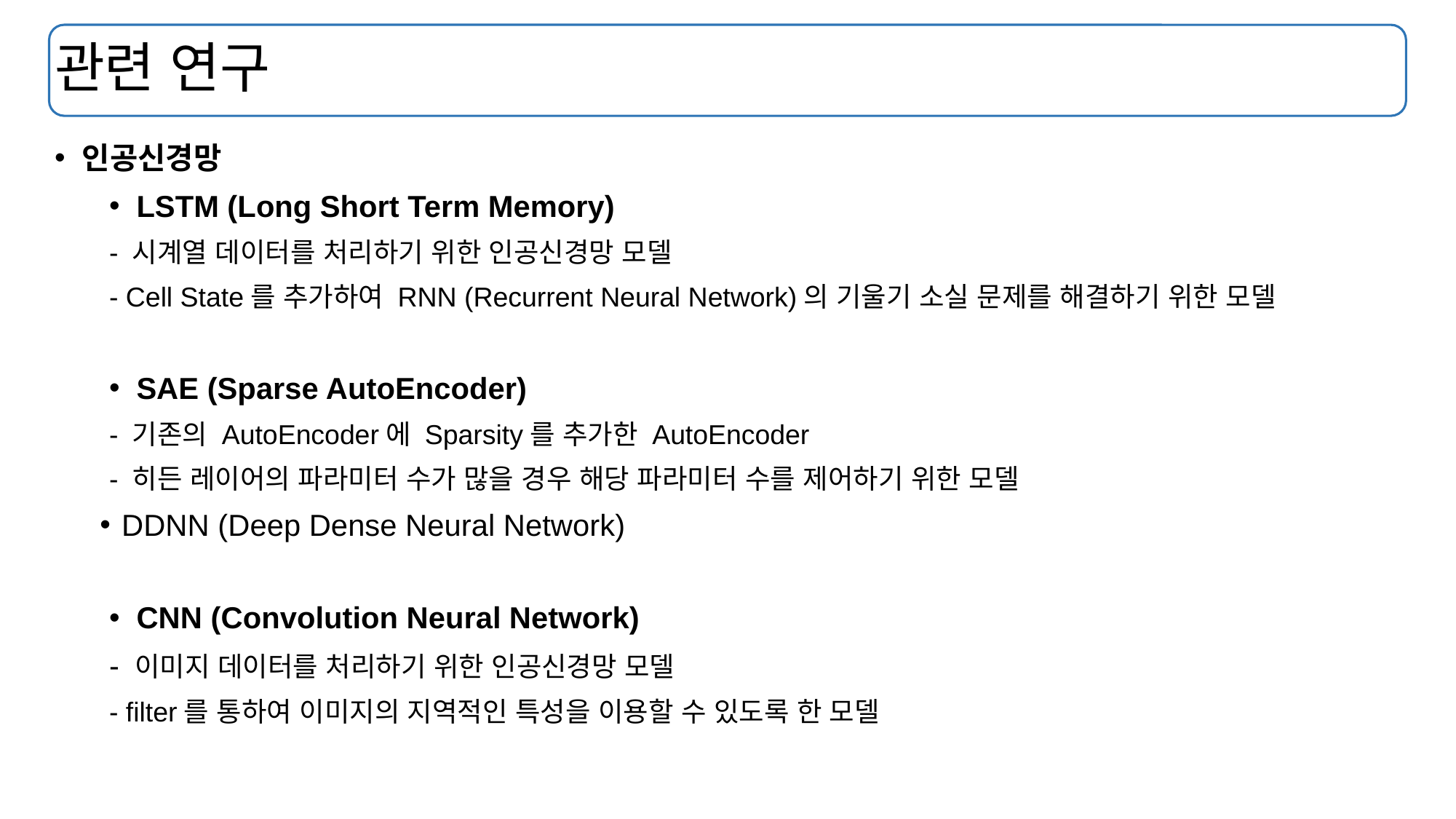

# 관련 연구
인공신경망
LSTM (Long Short Term Memory)
- 시계열 데이터를 처리하기 위한 인공신경망 모델
- Cell State를 추가하여 RNN (Recurrent Neural Network)의 기울기 소실 문제를 해결하기 위한 모델

SAE (Sparse AutoEncoder)
- 기존의 AutoEncoder에 Sparsity를 추가한 AutoEncoder
- 히든 레이어의 파라미터 수가 많을 경우 해당 파라미터 수를 제어하기 위한 모델
DDNN (Deep Dense Neural Network)

CNN (Convolution Neural Network)
- 이미지 데이터를 처리하기 위한 인공신경망 모델
- filter를 통하여 이미지의 지역적인 특성을 이용할 수 있도록 한 모델
5